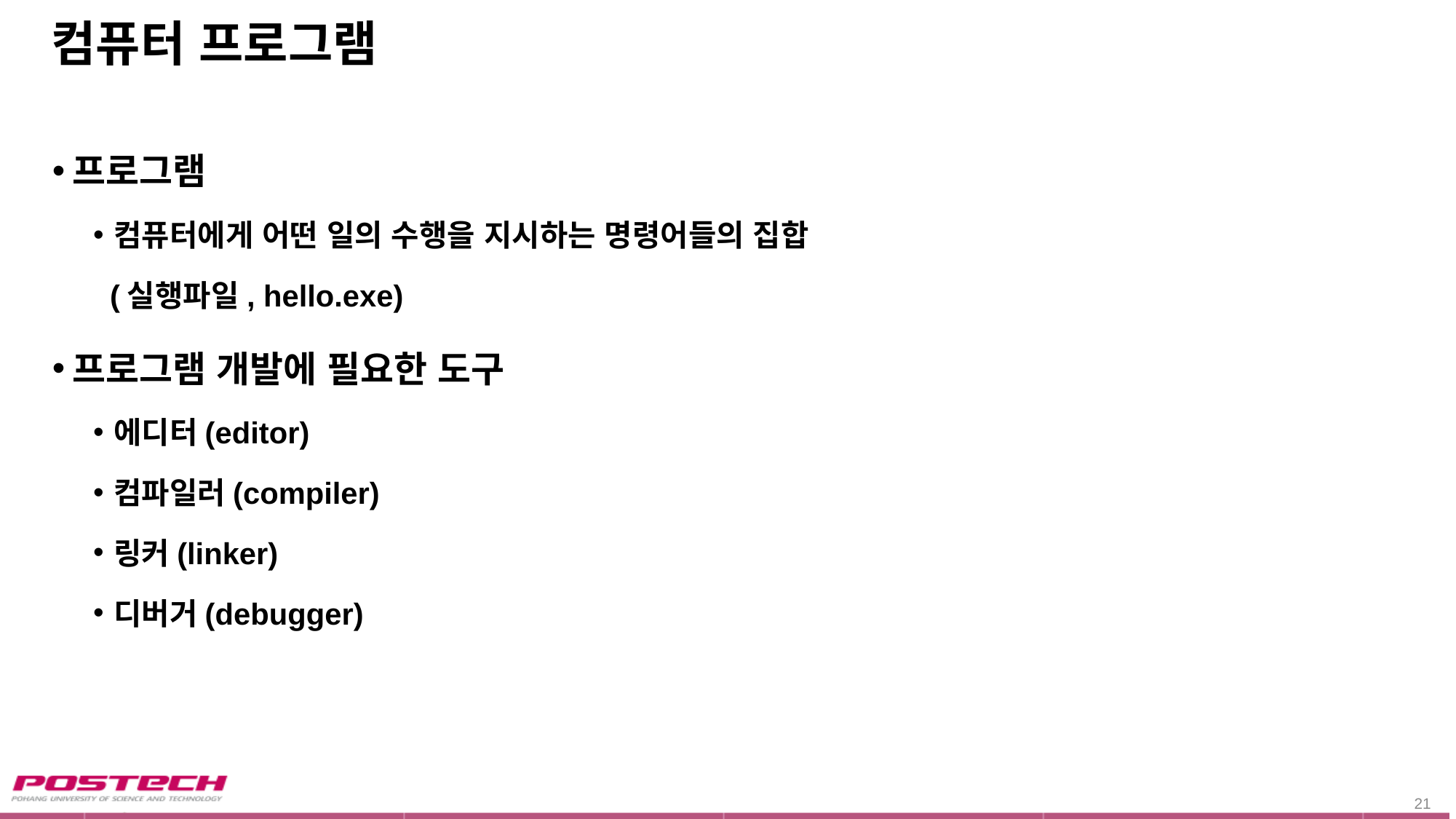

# 컴퓨터 프로그램
프로그램
컴퓨터에게 어떤 일의 수행을 지시하는 명령어들의 집합
  (실행파일, hello.exe)
프로그램 개발에 필요한 도구
에디터(editor)
컴파일러(compiler)
링커(linker)
디버거(debugger)

21